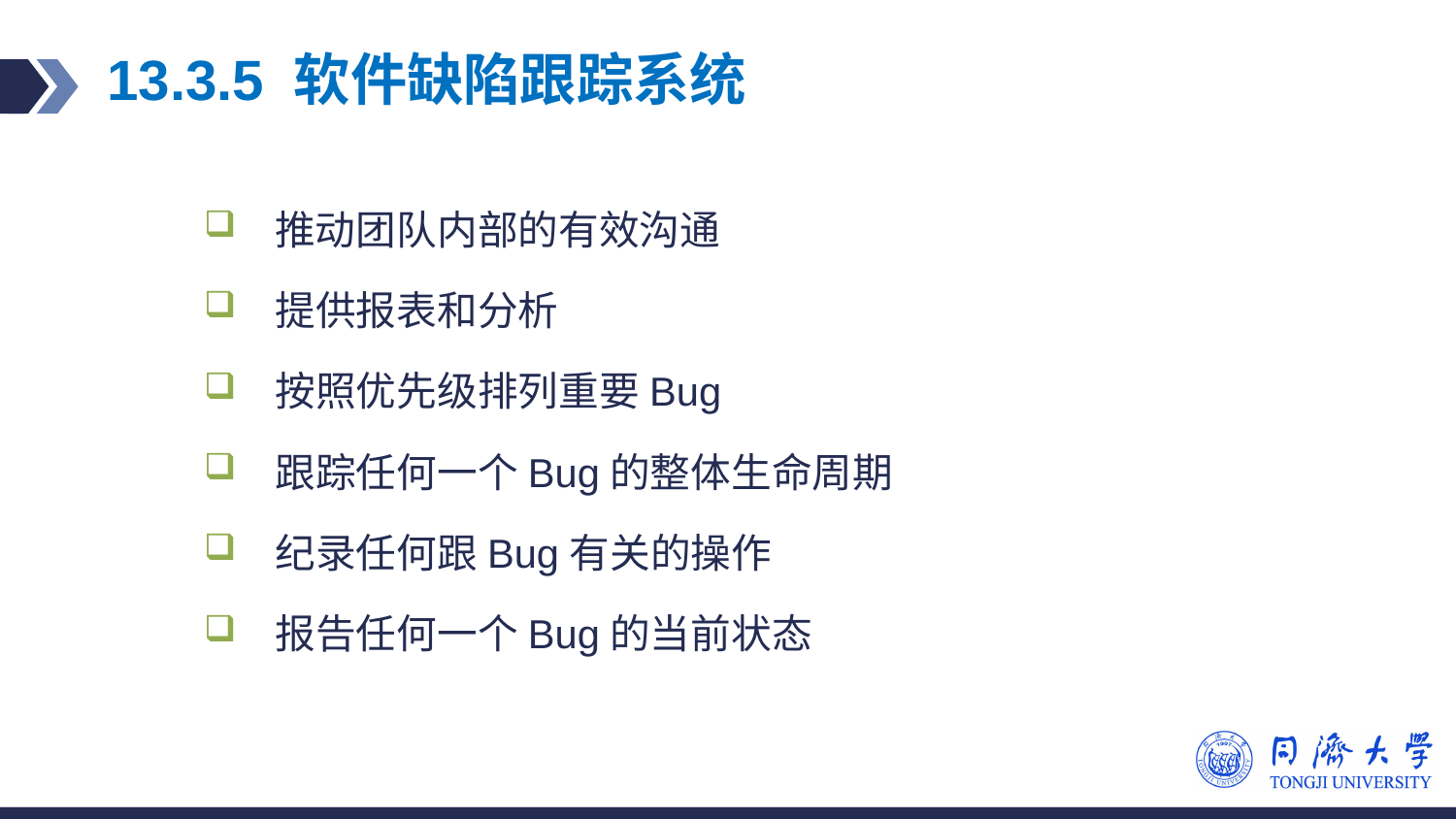

# 13.3.5 软件缺陷跟踪系统
推动团队内部的有效沟通
提供报表和分析
按照优先级排列重要Bug
跟踪任何一个Bug的整体生命周期
纪录任何跟Bug有关的操作
报告任何一个Bug的当前状态